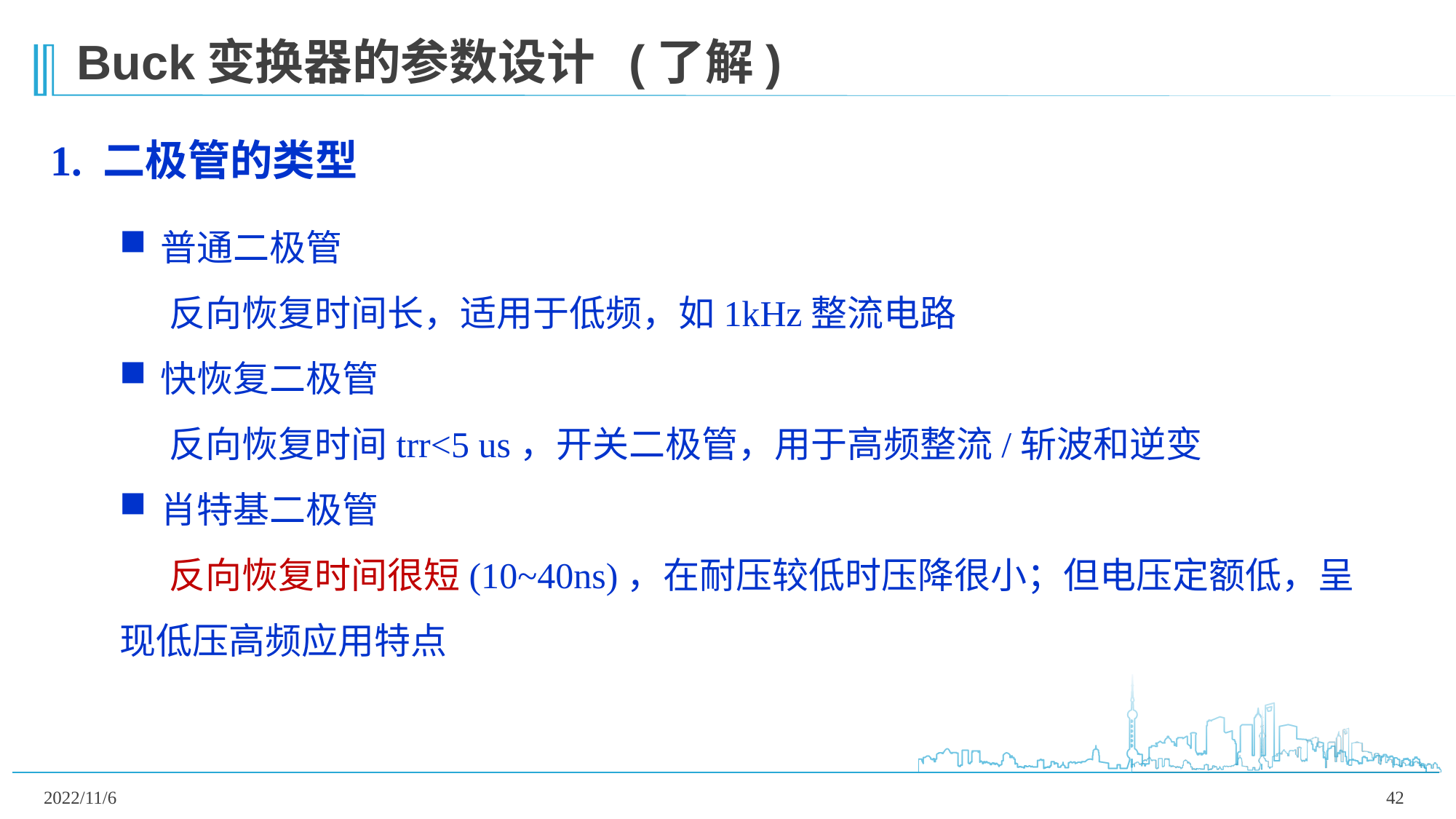

Buck变换器的参数设计  (了解)

1. 二极管的类型
普通二极管
     反向恢复时间长，适用于低频，如1kHz整流电路
快恢复二极管
     反向恢复时间trr<5 us，开关二极管，用于高频整流/斩波和逆变
肖特基二极管
     反向恢复时间很短(10~40ns)，在耐压较低时压降很小；但电压定额低，呈现低压高频应用特点